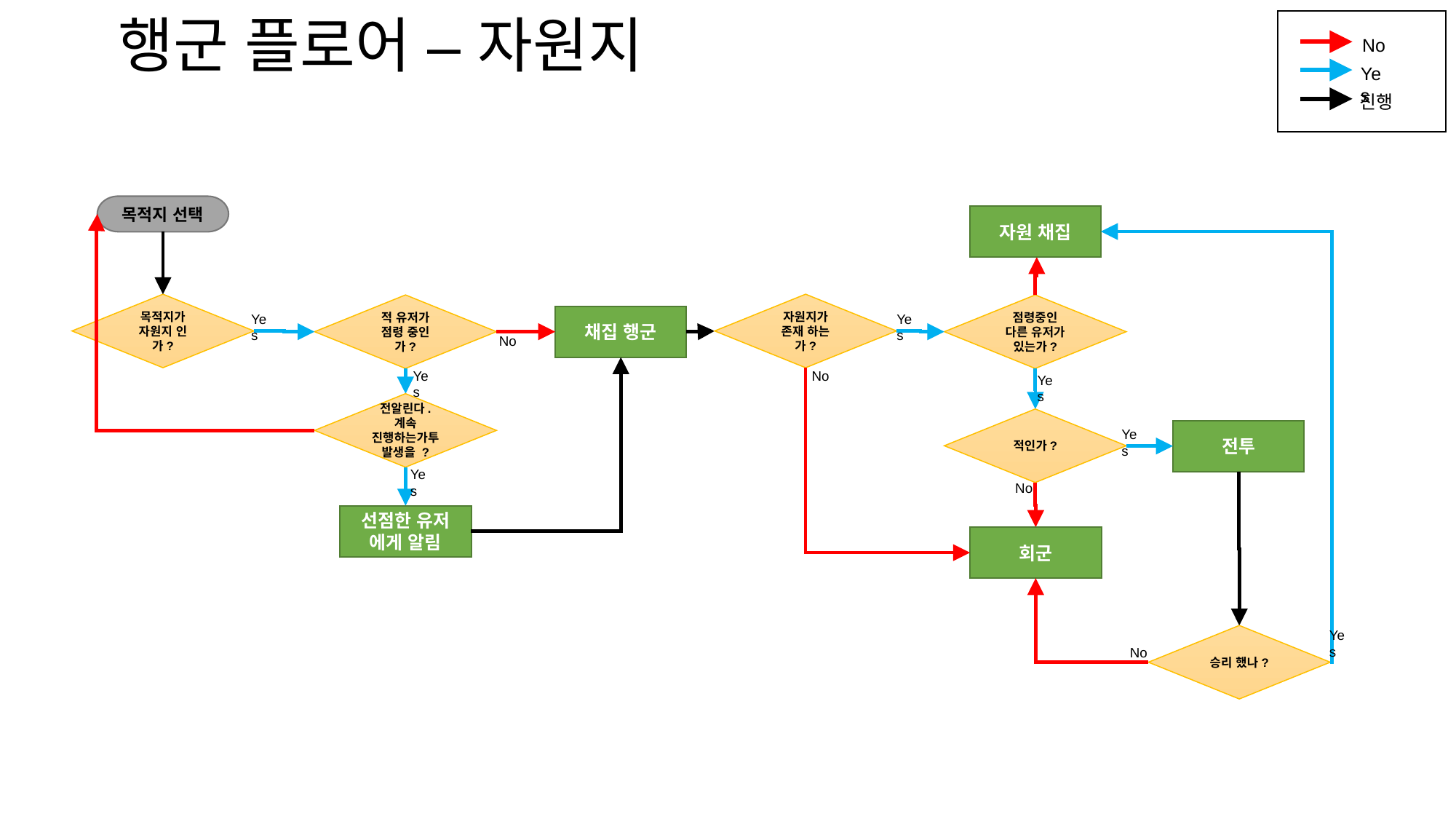

# 행군 플로어 – 자원지

No
Yes
진행
목적지 선택
자원 채집
목적지가
자원지 인가?
자원지가 존재 하는가?
적 유저가 점령 중인가?
점령중인 다른 유저가 있는가?
Yes
Yes
채집 행군
No
Yes
No
Yes
전알린다.
계속 진행하는가투 발생을 ?
적인가?
Yes
전투
Yes
No
선점한 유저 에게 알림
회군
Yes
승리 했나?
No